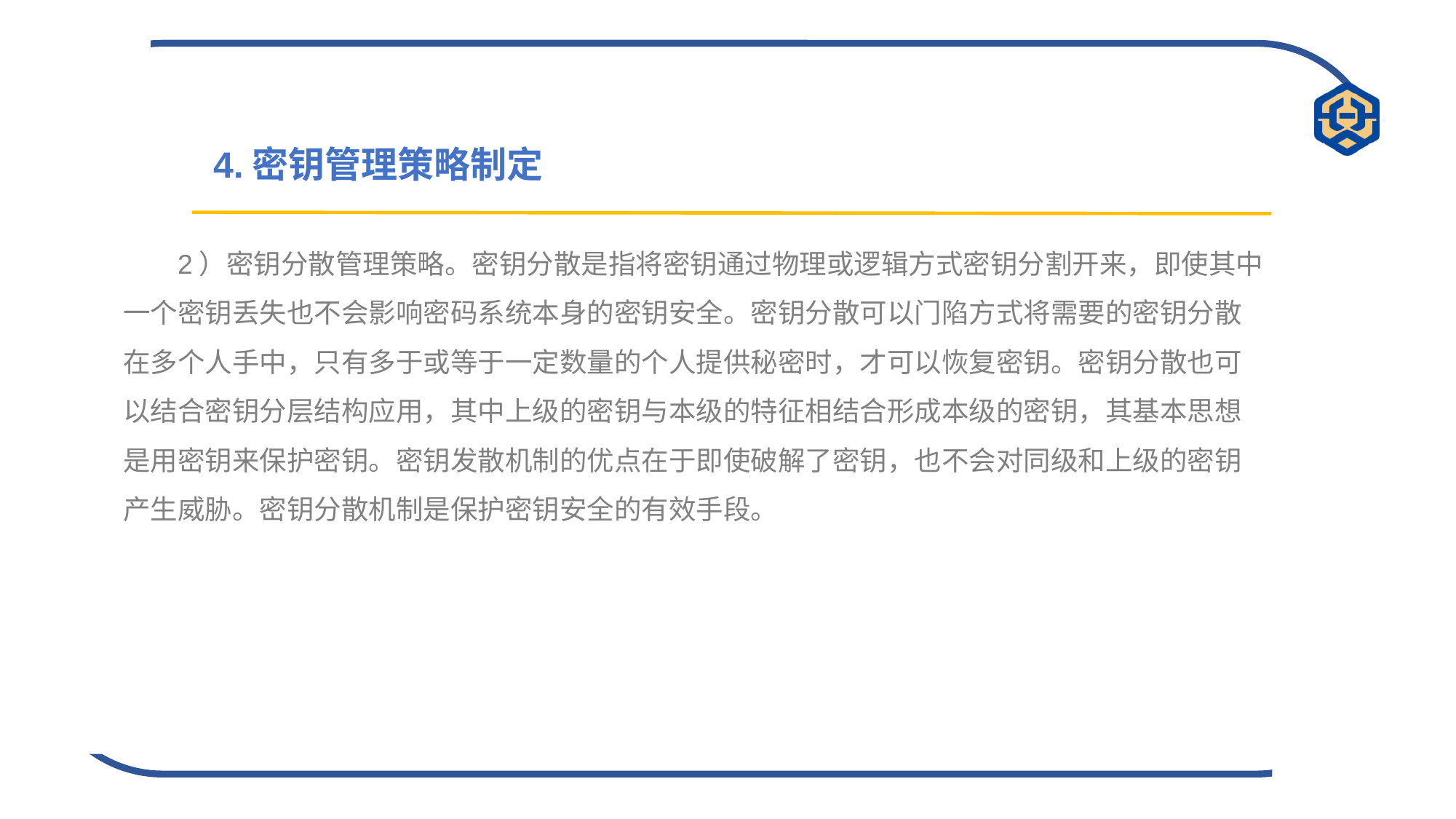

4.密钥管理策略制定
2）密钥分散管理策略。密钥分散是指将密钥通过物理或逻辑方式密钥分割开来，即使其中一个密钥丢失也不会影响密码系统本身的密钥安全。密钥分散可以门陷方式将需要的密钥分散在多个人手中，只有多于或等于一定数量的个人提供秘密时，才可以恢复密钥。密钥分散也可以结合密钥分层结构应用，其中上级的密钥与本级的特征相结合形成本级的密钥，其基本思想是用密钥来保护密钥。密钥发散机制的优点在于即使破解了密钥，也不会对同级和上级的密钥产生威胁。密钥分散机制是保护密钥安全的有效手段。